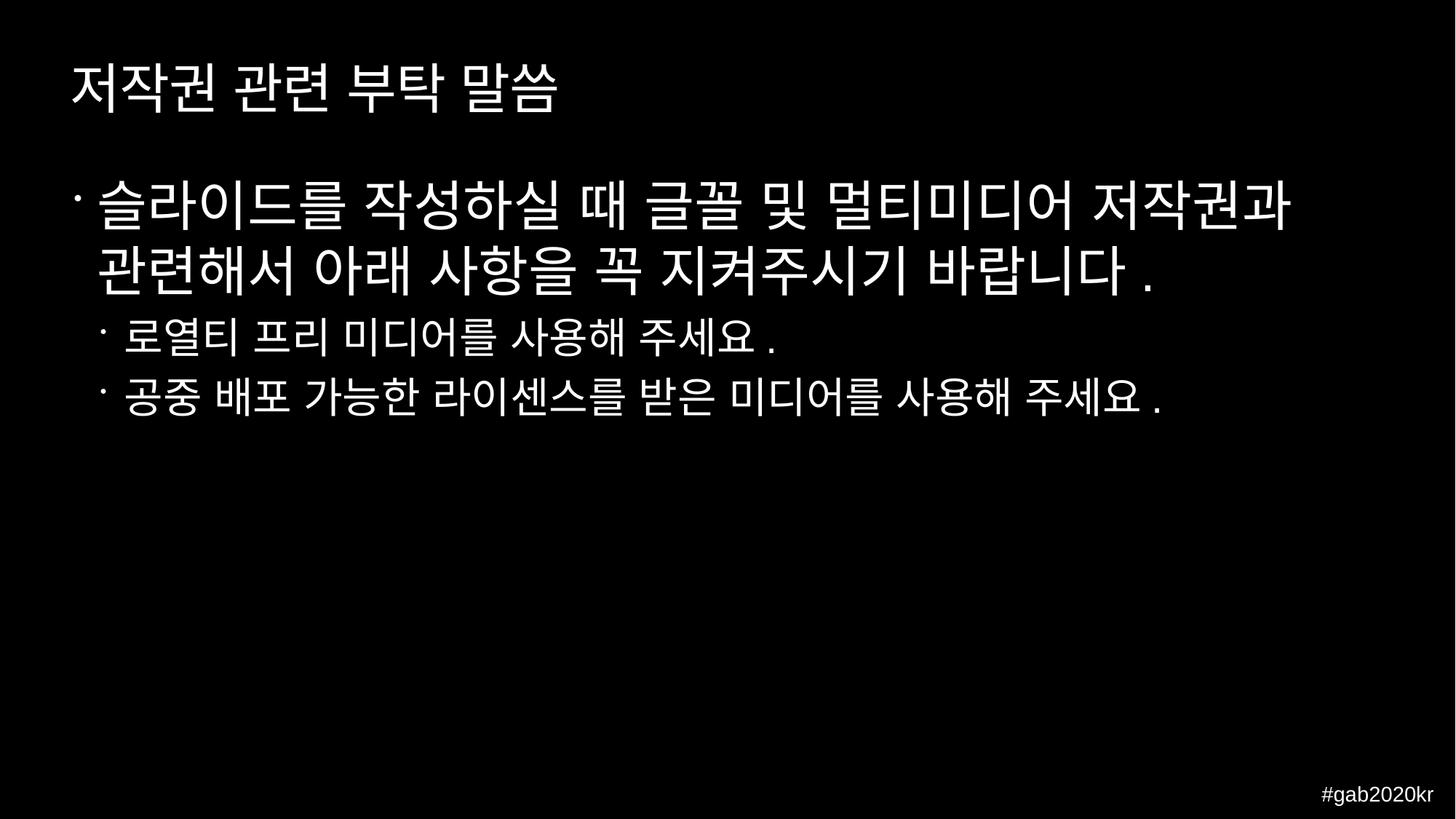

# 저작권 관련 부탁 말씀
슬라이드를 작성하실 때 글꼴 및 멀티미디어 저작권과 관련해서 아래 사항을 꼭 지켜주시기 바랍니다.
로열티 프리 미디어를 사용해 주세요.
공중 배포 가능한 라이센스를 받은 미디어를 사용해 주세요.